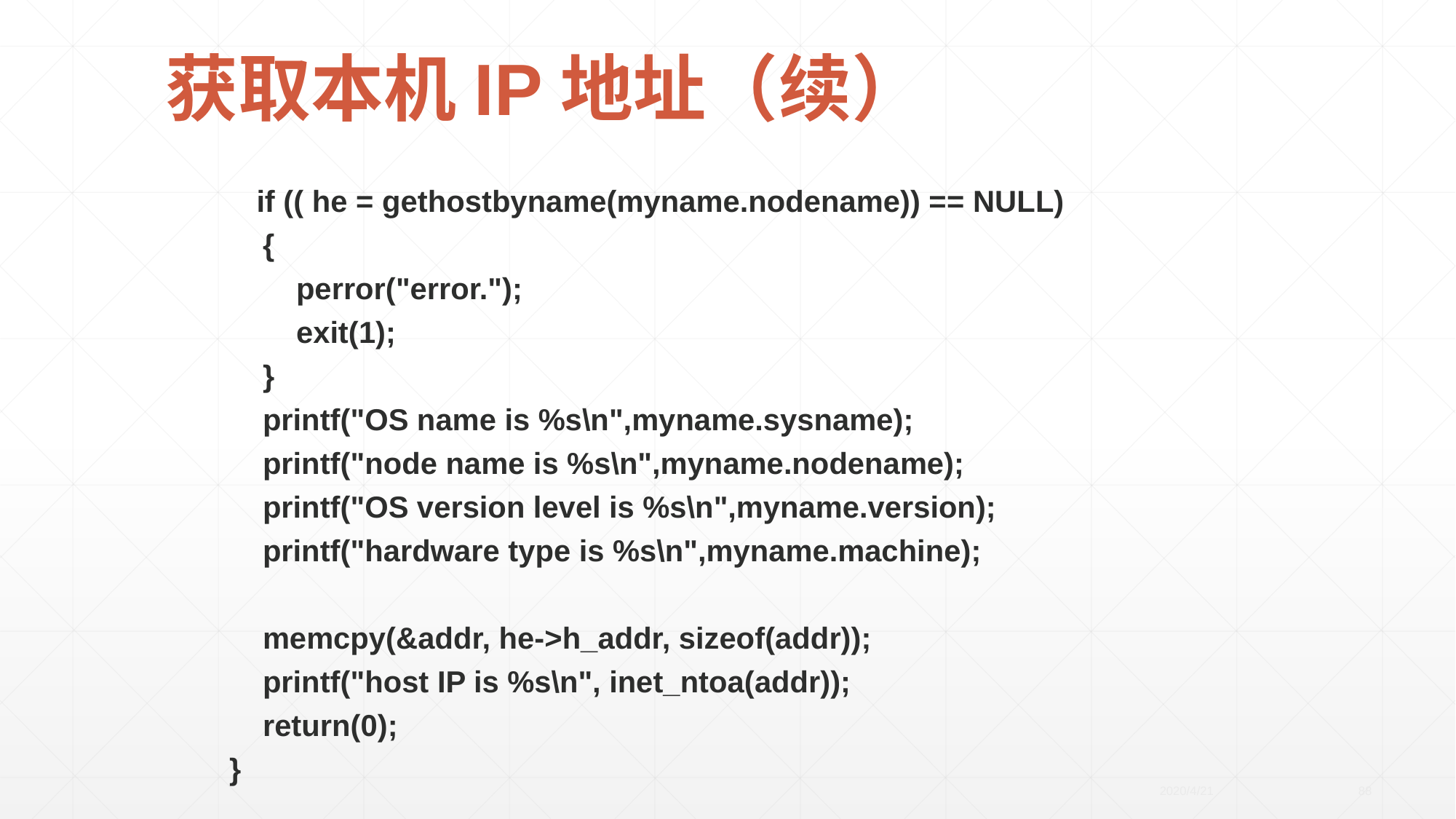

# 获取本机IP地址（续）
	if (( he = gethostbyname(myname.nodename)) == NULL)
    {
        perror("error.");
        exit(1);
    }
    printf("OS name is %s\n",myname.sysname);
    printf("node name is %s\n",myname.nodename);
    printf("OS version level is %s\n",myname.version);
    printf("hardware type is %s\n",myname.machine);

    memcpy(&addr, he->h_addr, sizeof(addr));
    printf("host IP is %s\n", inet_ntoa(addr));
    return(0);
}
2020/4/21
88